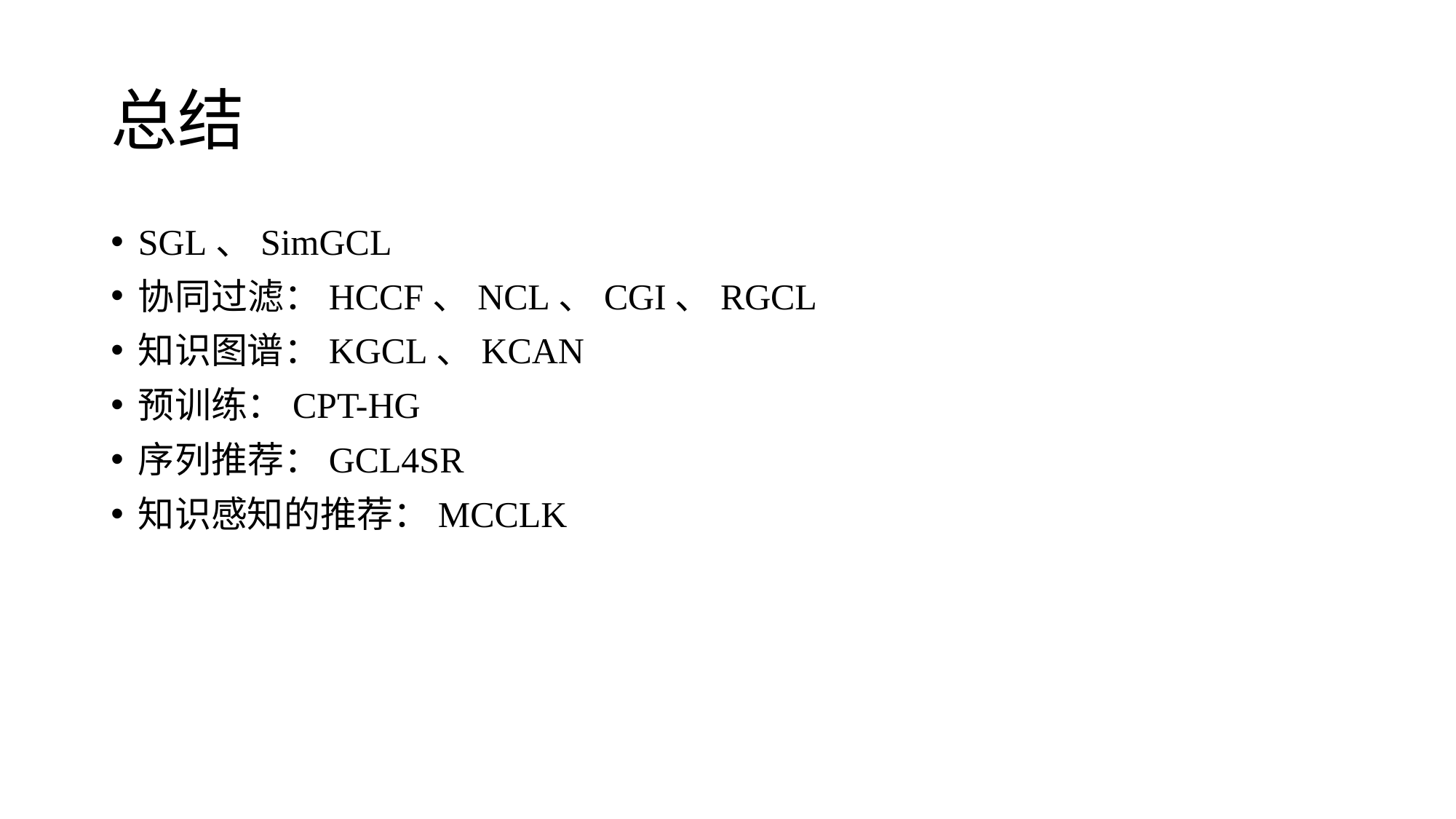

# 总结
SGL、SimGCL
协同过滤：HCCF、NCL、CGI、RGCL
知识图谱：KGCL、KCAN
预训练：CPT-HG
序列推荐：GCL4SR
知识感知的推荐：MCCLK